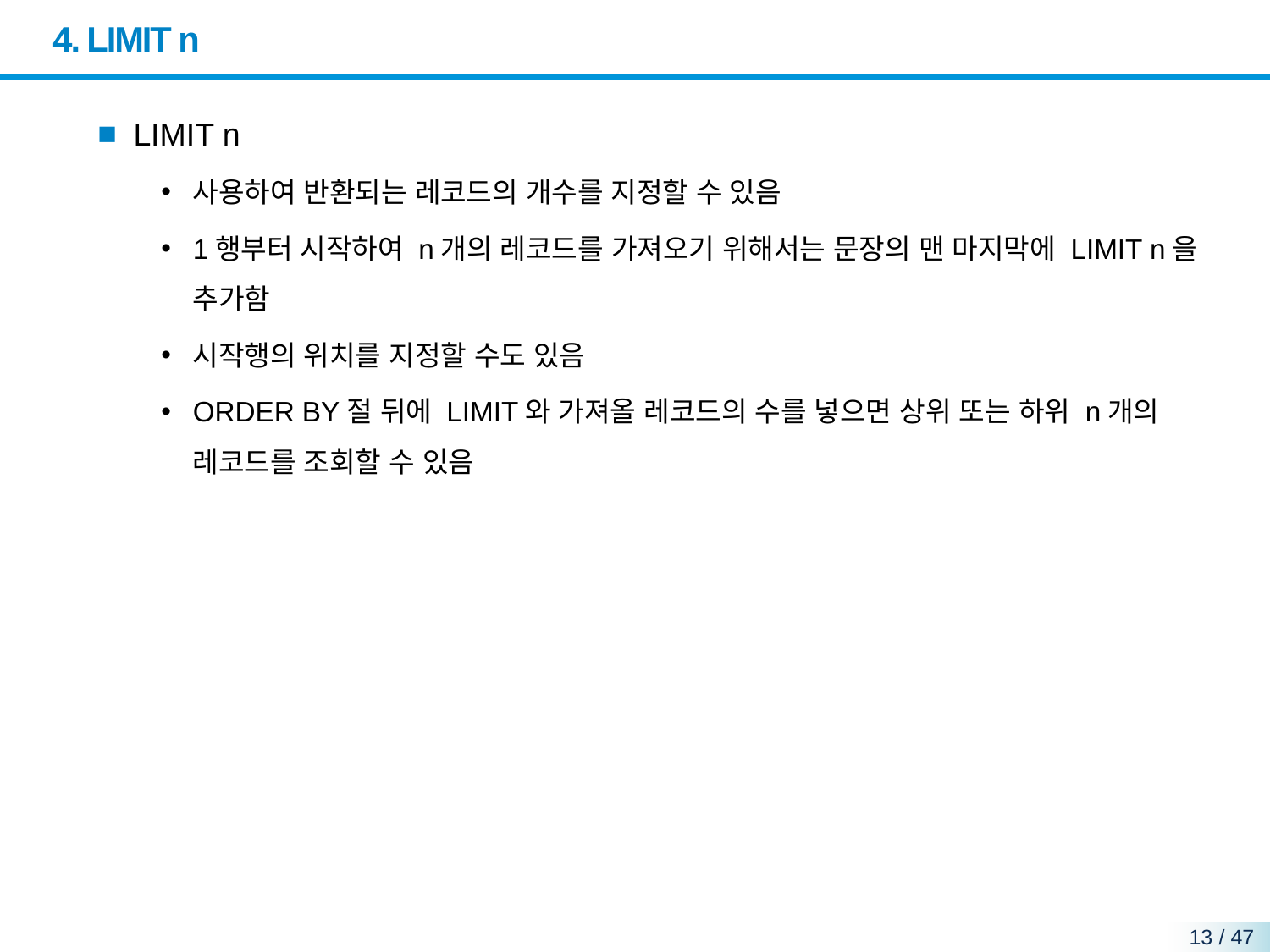

# 4. LIMIT n
LIMIT n
사용하여 반환되는 레코드의 개수를 지정할 수 있음
1행부터 시작하여 n개의 레코드를 가져오기 위해서는 문장의 맨 마지막에 LIMIT n을 추가함
시작행의 위치를 지정할 수도 있음
ORDER BY절 뒤에 LIMIT와 가져올 레코드의 수를 넣으면 상위 또는 하위 n개의 레코드를 조회할 수 있음